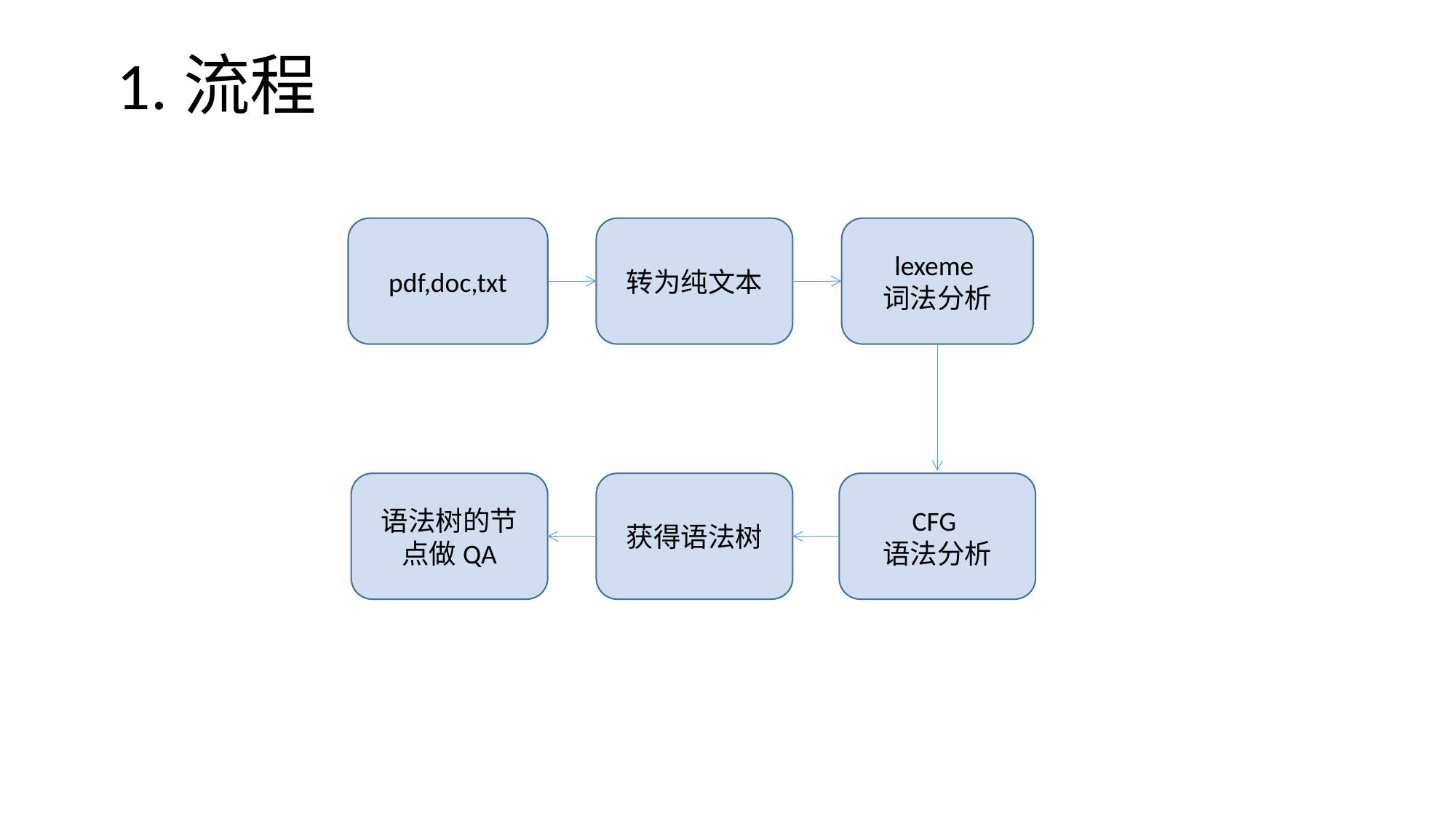

# 1.流程
pdf,doc,txt
转为纯文本
lexeme
词法分析
语法树的节点做QA
获得语法树
CFG
语法分析